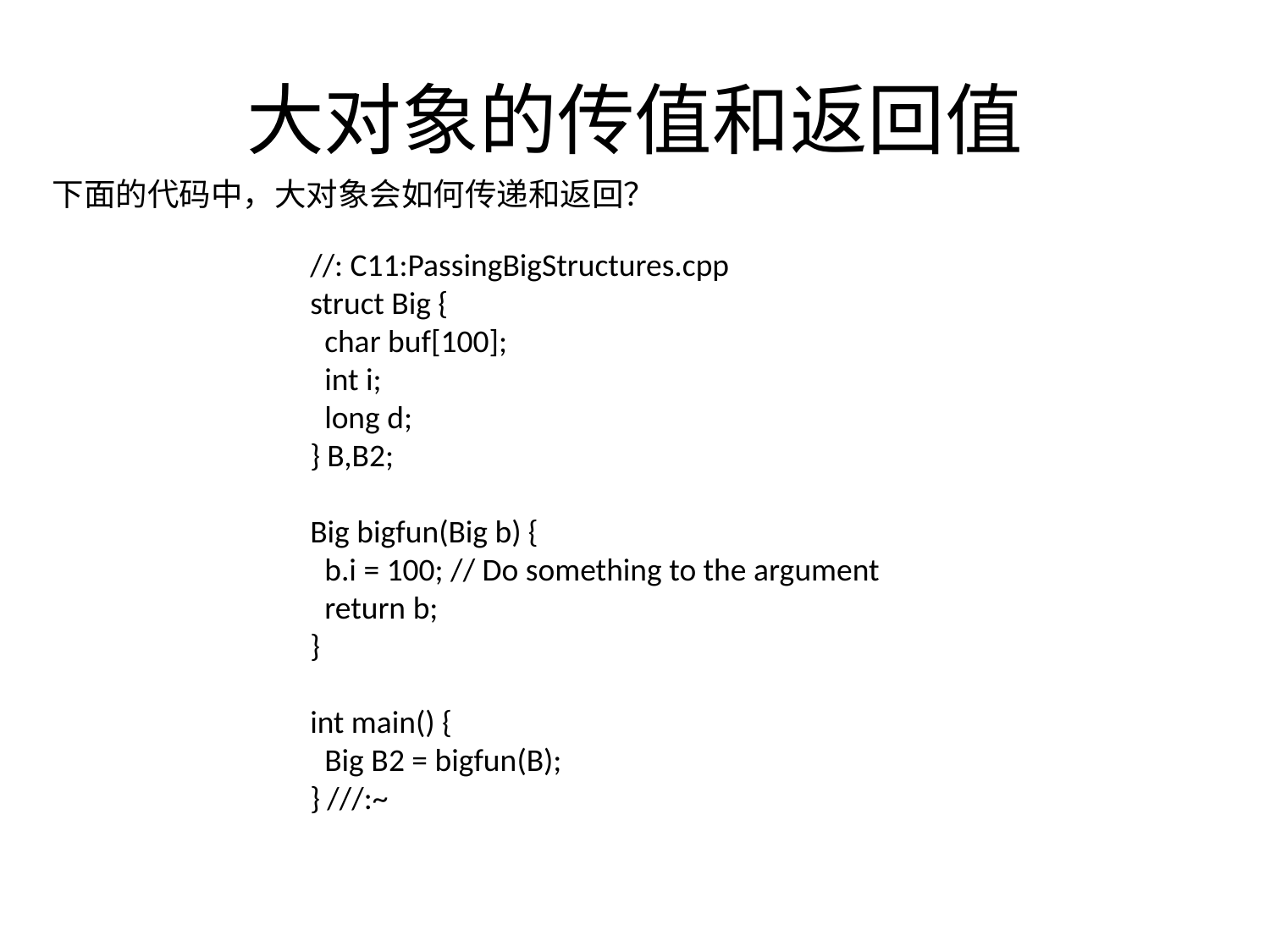

# 大对象的传值和返回值
下面的代码中，大对象会如何传递和返回？
//: C11:PassingBigStructures.cpp
struct Big {
  char buf[100];
  int i;
  long d;
} B,B2;

Big bigfun(Big b) {
  b.i = 100; // Do something to the argument
  return b;
}

int main() {
  Big B2 = bigfun(B);
} ///:~